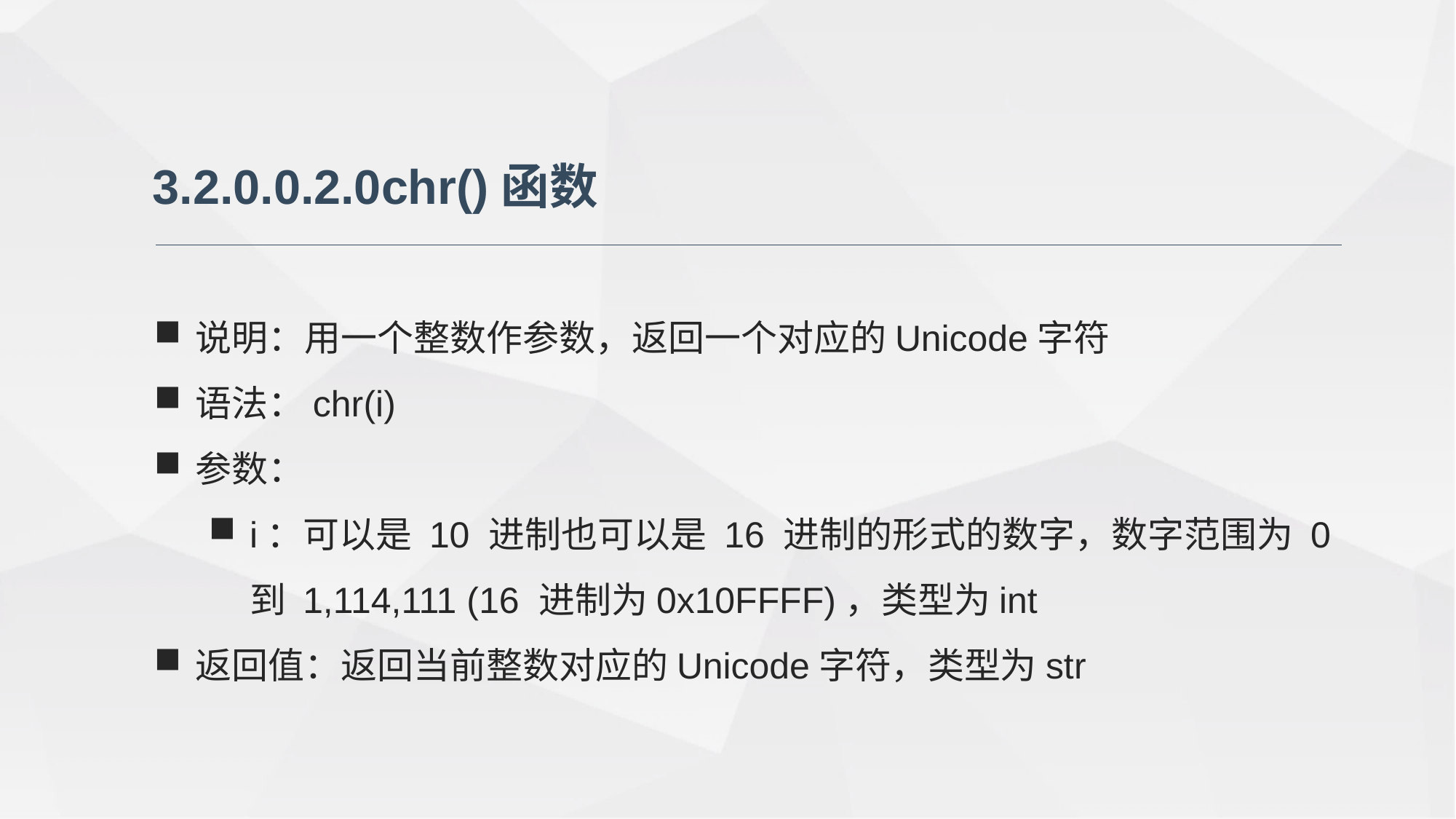

3.2.0.0.2.0chr()函数
说明：用一个整数作参数，返回一个对应的Unicode字符
语法：chr(i)
参数：
i：可以是 10 进制也可以是 16 进制的形式的数字，数字范围为 0 到 1,114,111 (16 进制为0x10FFFF)，类型为int
返回值：返回当前整数对应的Unicode字符，类型为str